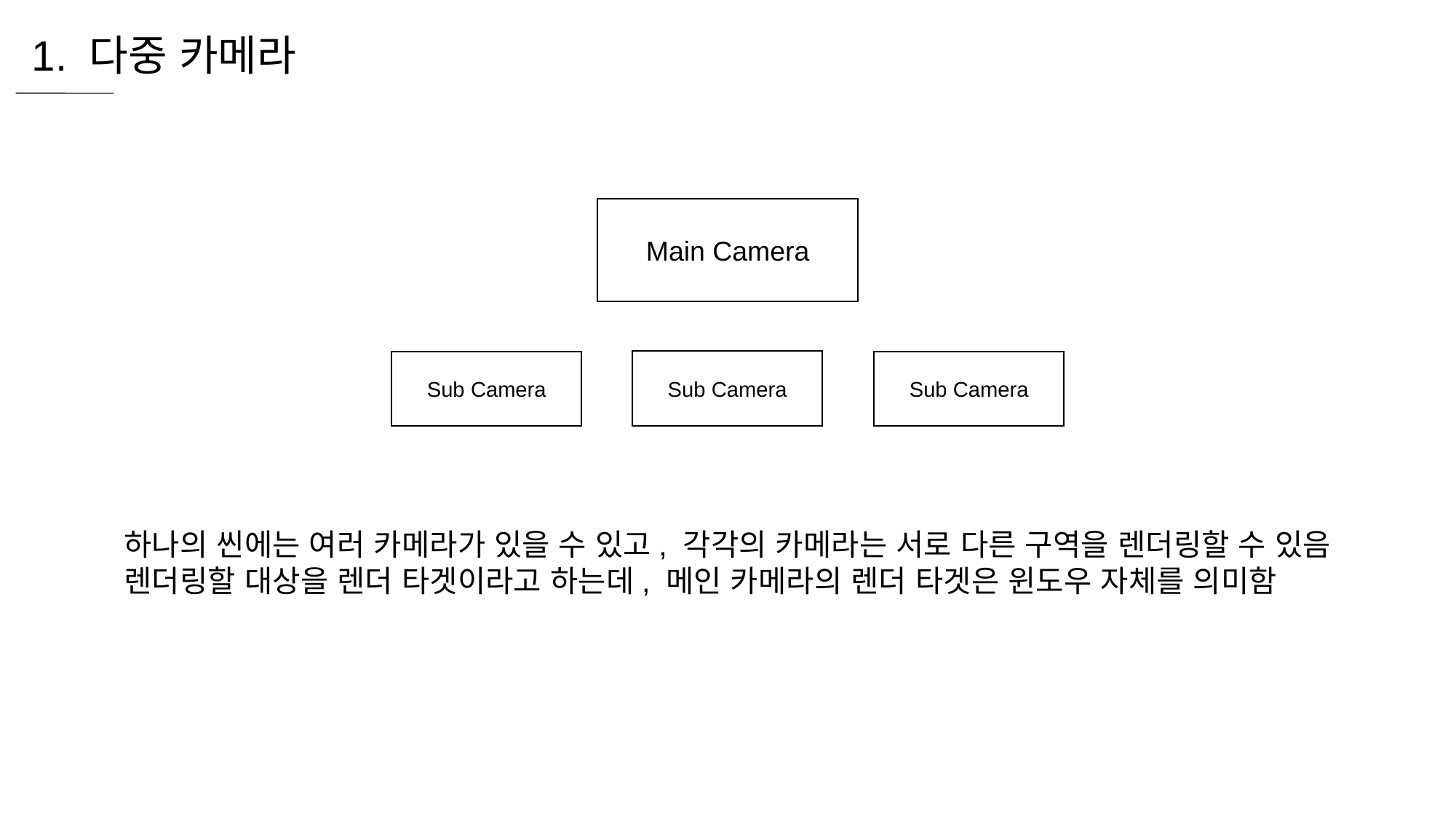

1. 다중 카메라
Main Camera
Sub Camera
Sub Camera
Sub Camera
하나의 씬에는 여러 카메라가 있을 수 있고, 각각의 카메라는 서로 다른 구역을 렌더링할 수 있음
렌더링할 대상을 렌더 타겟이라고 하는데, 메인 카메라의 렌더 타겟은 윈도우 자체를 의미함